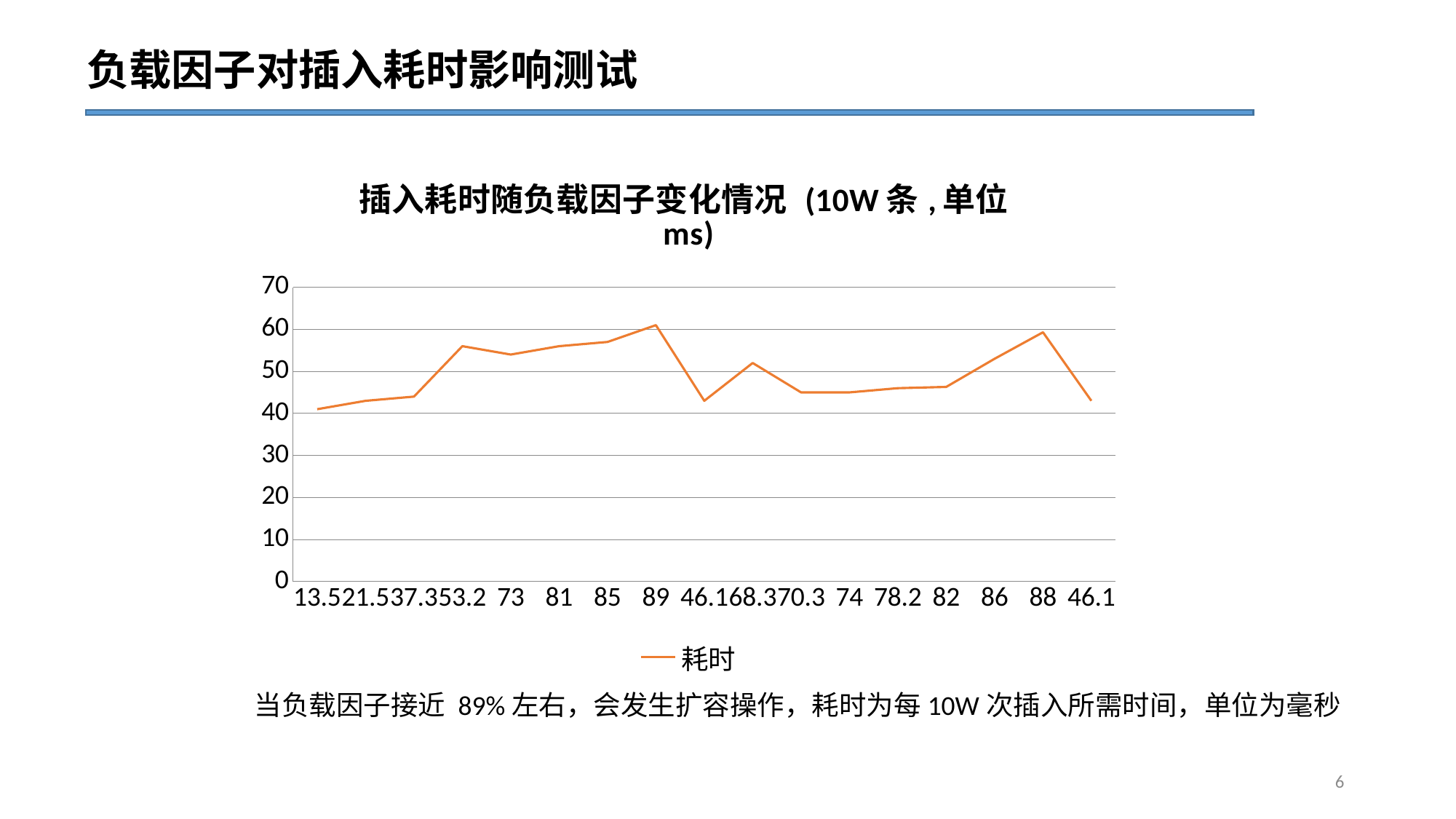

# 负载因子对插入耗时影响测试

### Chart: 插入耗时随负载因子变化情况 (10W条,单位ms)

| Category | 耗时 |
|---|---|
| 13.5 | 41.0 |
| 21.5 | 43.0 |
| 37.299999999999997 | 44.0 |
| 53.2 | 56.0 |
| 73 | 54.0 |
| 81 | 56.0 |
| 85 | 57.0 |
| 89 | 61.0 |
| 46.1 | 43.0 |
| 68.3 | 52.0 |
| 70.3 | 45.0 |
| 74 | 45.0 |
| 78.2 | 46.0 |
| 82 | 46.3 |
| 86 | 53.0 |
| 88 | 59.3 |
| 46.1 | 43.0 |
当负载因子接近 89%左右，会发生扩容操作，耗时为每10W次插入所需时间，单位为毫秒
6